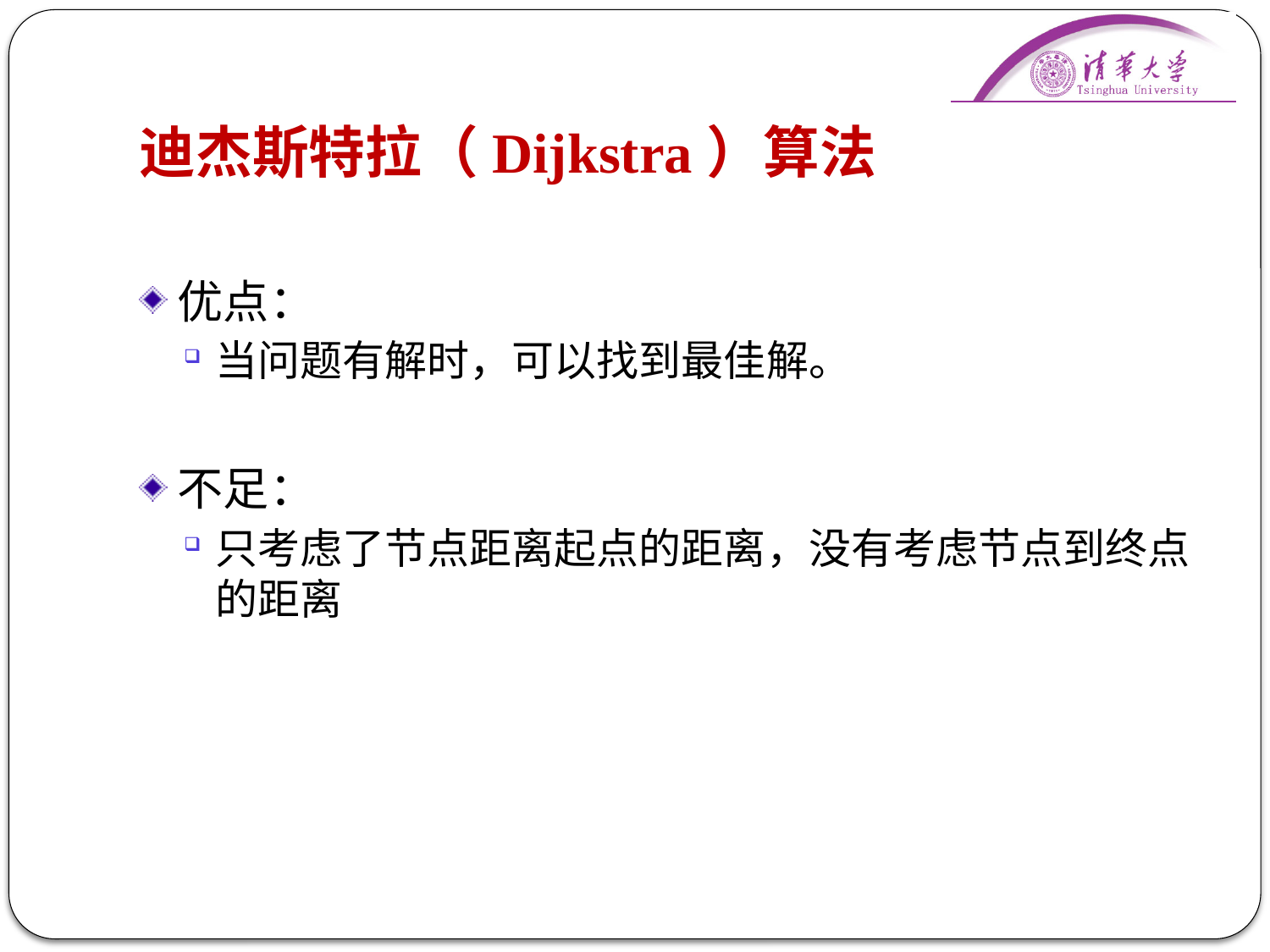

# 迪杰斯特拉（Dijkstra）算法

优点：
当问题有解时，可以找到最佳解。

不足：
只考虑了节点距离起点的距离，没有考虑节点到终点的距离